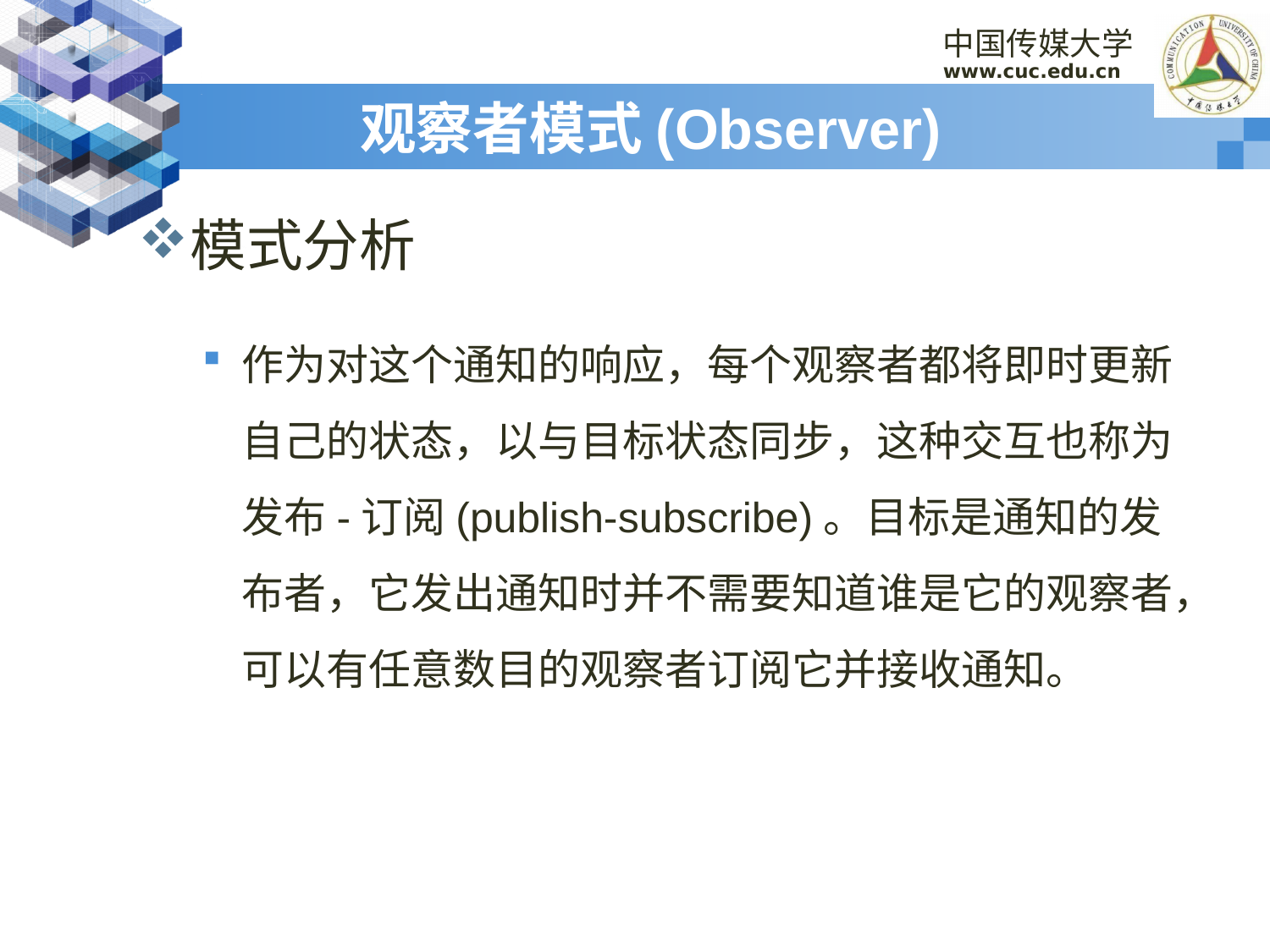

# 观察者模式(Observer)
模式分析

作为对这个通知的响应，每个观察者都将即时更新自己的状态，以与目标状态同步，这种交互也称为发布-订阅(publish-subscribe)。目标是通知的发布者，它发出通知时并不需要知道谁是它的观察者，可以有任意数目的观察者订阅它并接收通知。